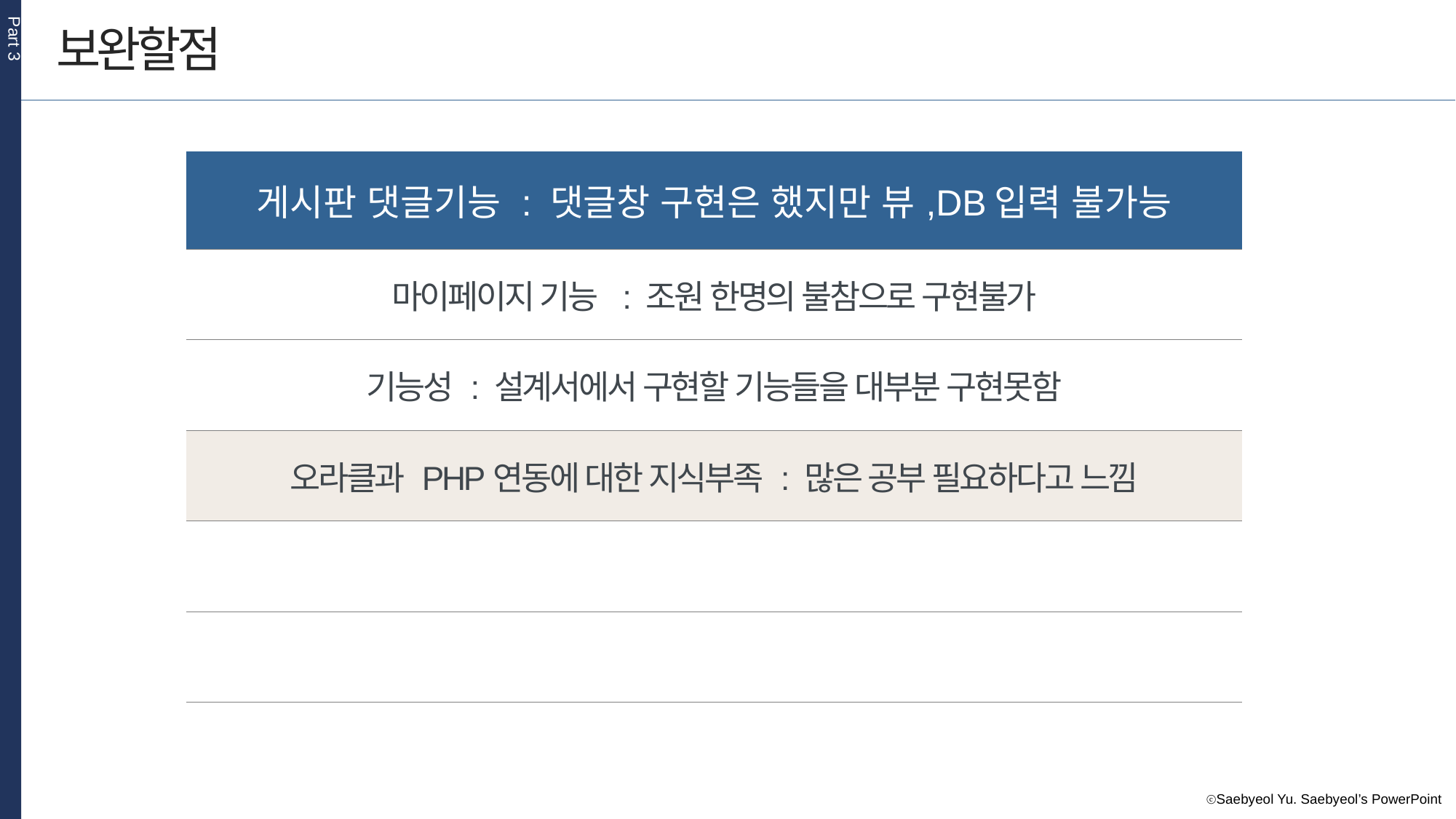

Part 3
보완할점
| 게시판 댓글기능 : 댓글창 구현은 했지만 뷰,DB입력 불가능 |
| --- |
| 마이페이지 기능 : 조원 한명의 불참으로 구현불가 |
| 기능성 : 설계서에서 구현할 기능들을 대부분 구현못함 |
| 오라클과 PHP연동에 대한 지식부족 : 많은 공부 필요하다고 느낌 |
|  |
|  |